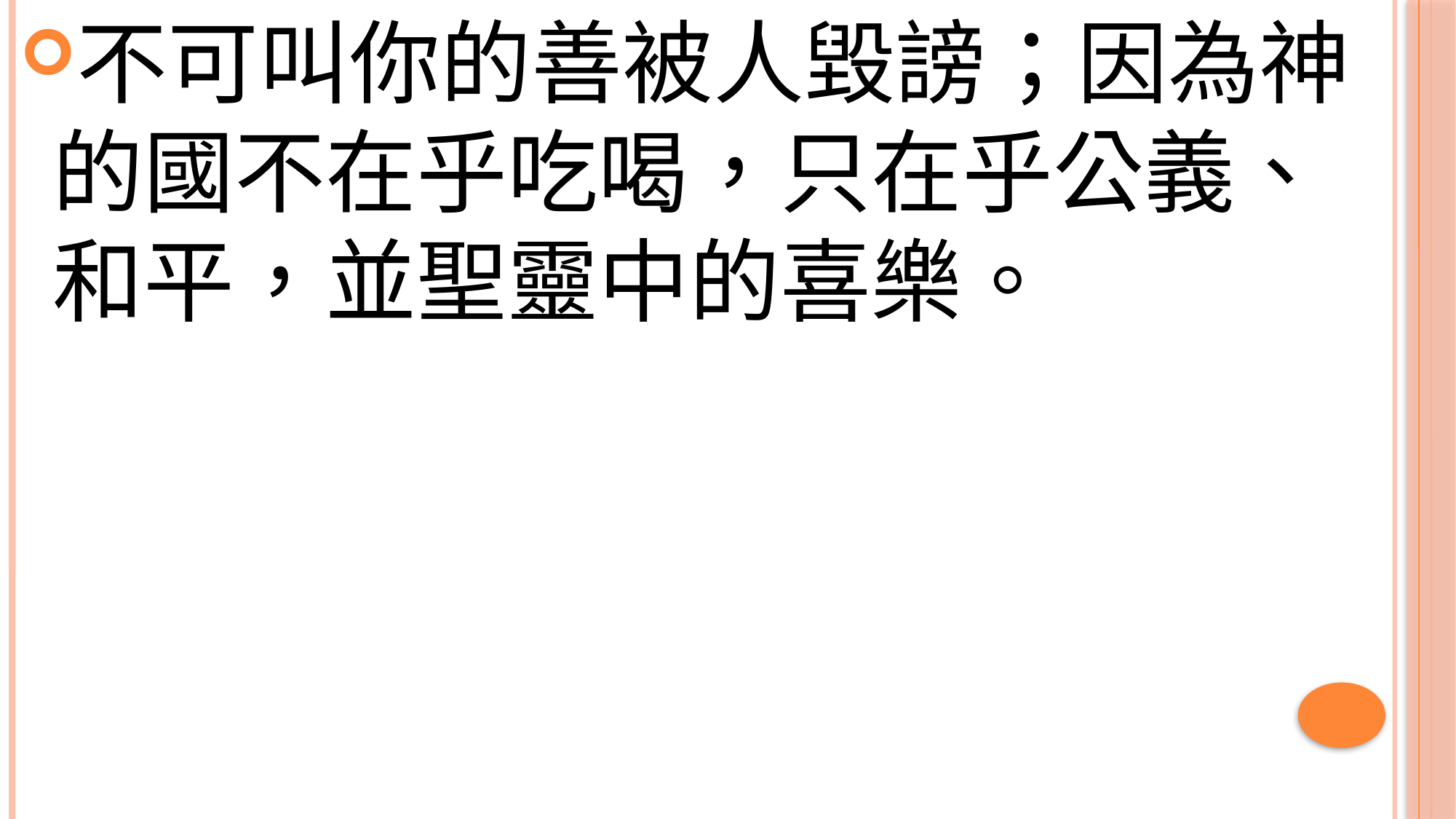

不可叫你的善被人毀謗；因為神的國不在乎吃喝，只在乎公義、和平，並聖靈中的喜樂。